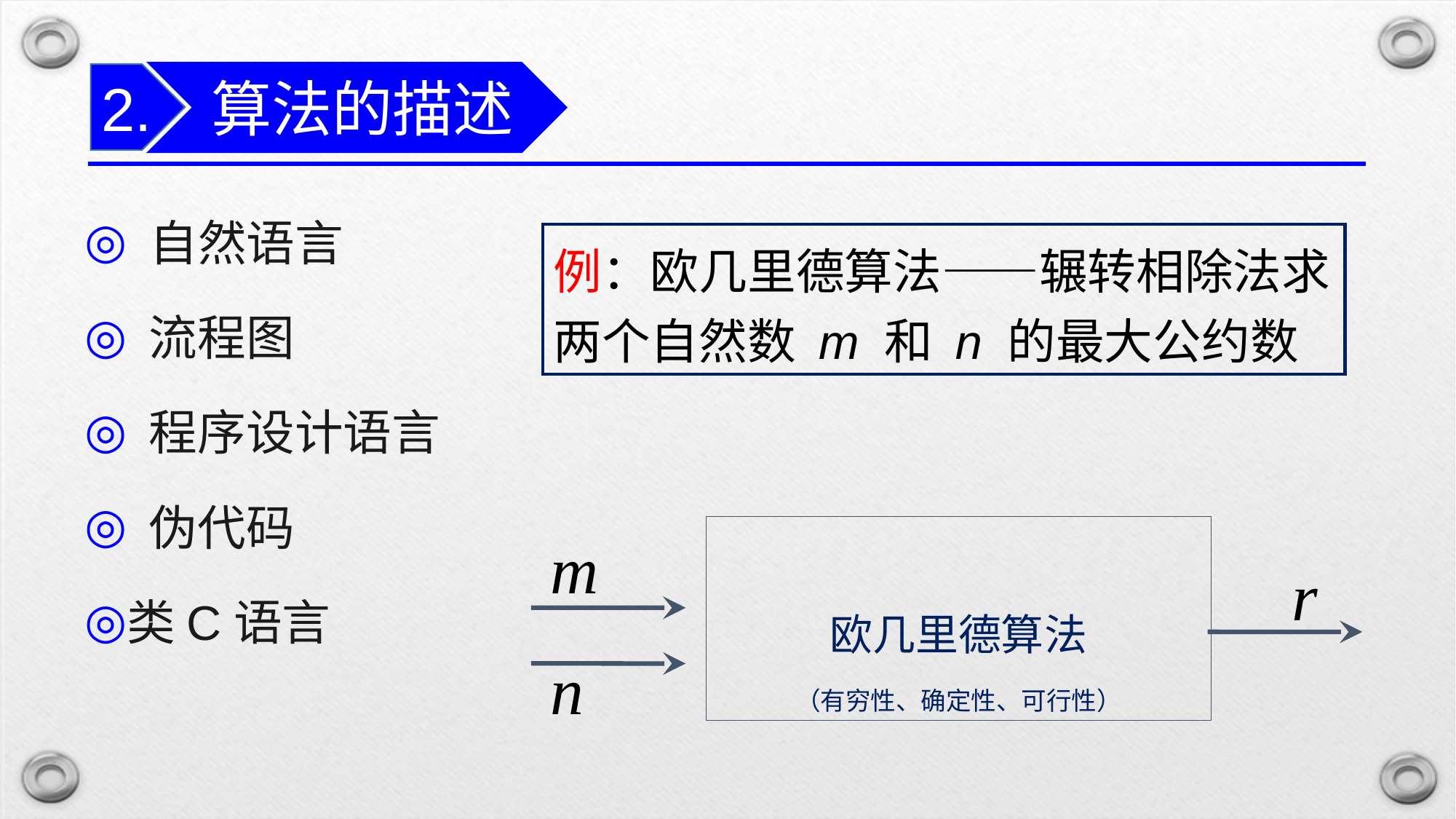

算法的描述

2.
 自然语言
 流程图
 程序设计语言
 伪代码
类C语言

例：欧几里德算法——辗转相除法求两个自然数 m 和 n 的最大公约数

欧几里德算法
（有穷性、确定性、可行性）

m
r

n